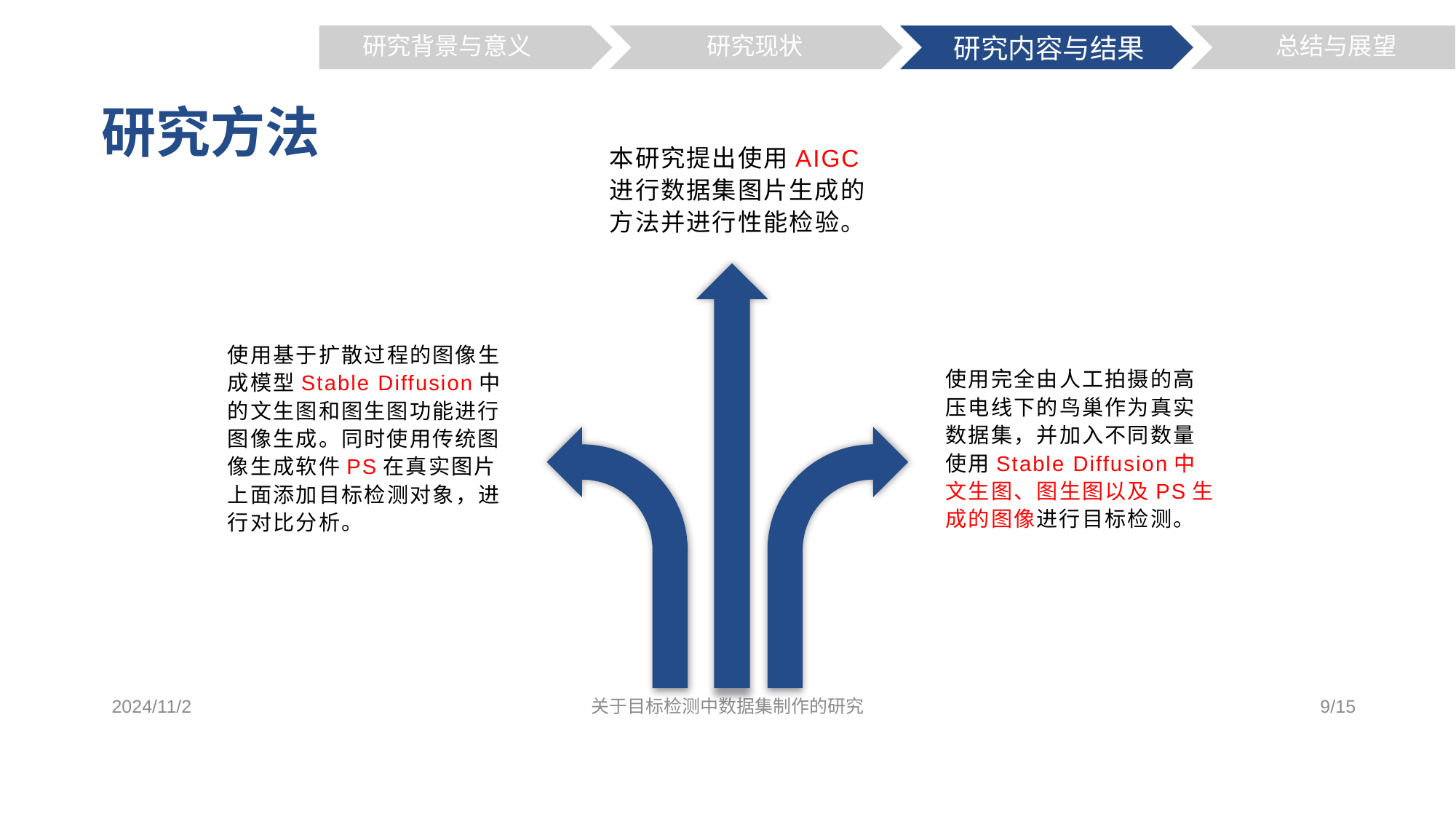

研究背景与意义

研究现状

研究内容与结果

总结与展望
研究方法
本研究提出使用AIGC进行数据集图片生成的方法并进行性能检验。

使用基于扩散过程的图像生成模型Stable Diffusion中的文生图和图生图功能进行图像生成。同时使用传统图像生成软件PS在真实图片上面添加目标检测对象，进行对比分析。

使用完全由人工拍摄的高压电线下的鸟巢作为真实数据集，并加入不同数量使用Stable Diffusion中文生图、图生图以及PS生成的图像进行目标检测。

关于目标检测中数据集制作的研究
2024/11/2
9/15